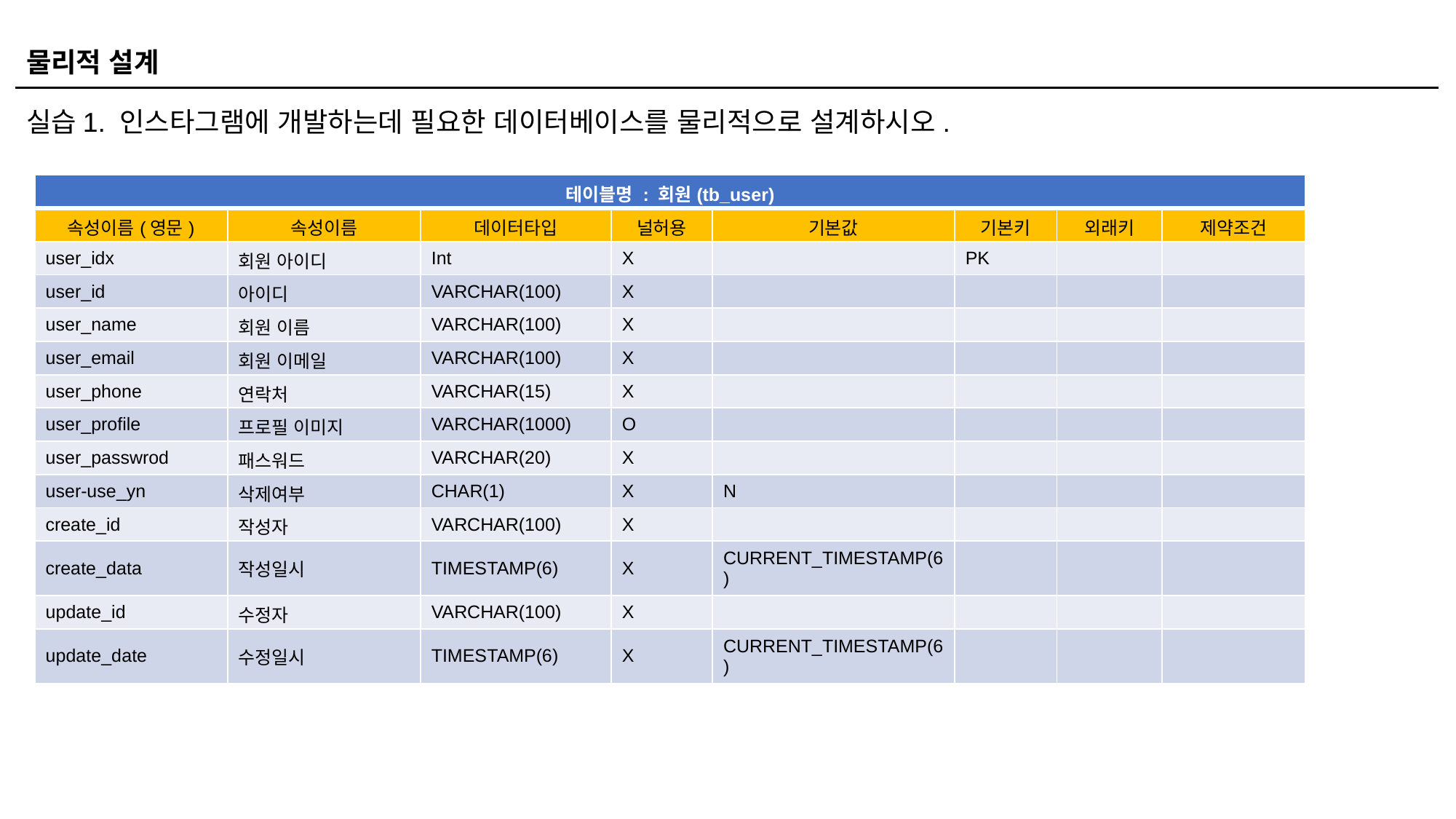

물리적 설계
실습1. 인스타그램에 개발하는데 필요한 데이터베이스를 물리적으로 설계하시오.
| 테이블명 : 회원(tb\_user) |  |  |  |  |  |  |  |
| --- | --- | --- | --- | --- | --- | --- | --- |
| 속성이름(영문) | 속성이름 | 데이터타입 | 널허용 | 기본값 | 기본키 | 외래키 | 제약조건 |
| user\_idx | 회원 아이디 | Int | X |  | PK |  |  |
| user\_id | 아이디 | VARCHAR(100) | X |  |  |  |  |
| user\_name | 회원 이름 | VARCHAR(100) | X |  |  |  |  |
| user\_email | 회원 이메일 | VARCHAR(100) | X |  |  |  |  |
| user\_phone | 연락처 | VARCHAR(15) | X |  |  |  |  |
| user\_profile | 프로필 이미지 | VARCHAR(1000) | O |  |  |  |  |
| user\_passwrod | 패스워드 | VARCHAR(20) | X |  |  |  |  |
| user-use\_yn | 삭제여부 | CHAR(1) | X | N |  |  |  |
| create\_id | 작성자 | VARCHAR(100) | X |  |  |  |  |
| create\_data | 작성일시 | TIMESTAMP(6) | X | CURRENT\_TIMESTAMP(6) |  |  |  |
| update\_id | 수정자 | VARCHAR(100) | X |  |  |  |  |
| update\_date | 수정일시 | TIMESTAMP(6) | X | CURRENT\_TIMESTAMP(6) |  |  |  |